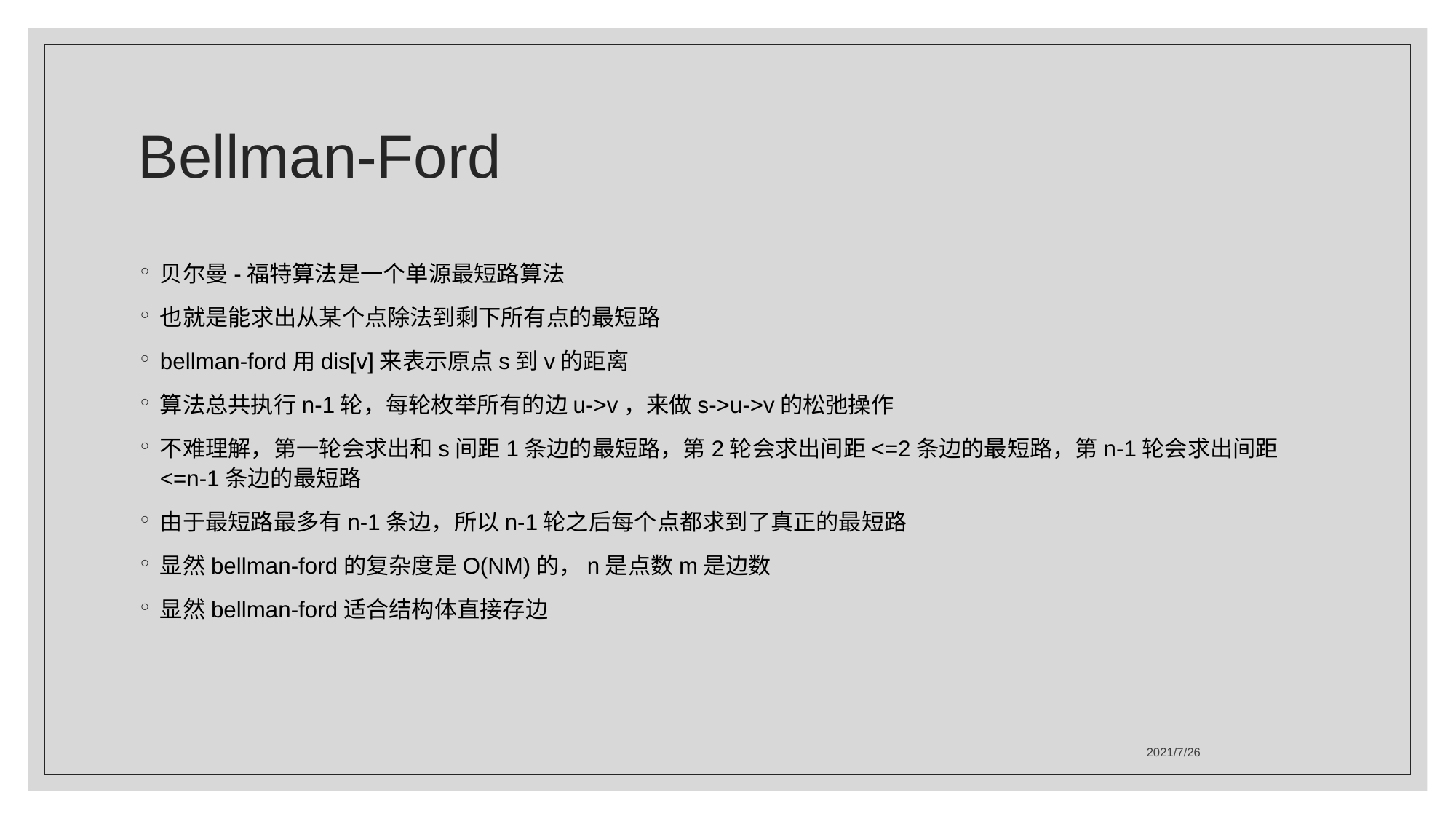

# Bellman-Ford
贝尔曼-福特算法是一个单源最短路算法
也就是能求出从某个点除法到剩下所有点的最短路
bellman-ford用dis[v]来表示原点s到v的距离
算法总共执行n-1轮，每轮枚举所有的边u->v，来做s->u->v的松弛操作
不难理解，第一轮会求出和s间距1条边的最短路，第2轮会求出间距<=2条边的最短路，第n-1轮会求出间距<=n-1条边的最短路
由于最短路最多有n-1条边，所以n-1轮之后每个点都求到了真正的最短路
显然bellman-ford的复杂度是O(NM)的，n是点数m是边数
显然bellman-ford适合结构体直接存边
2021/7/26